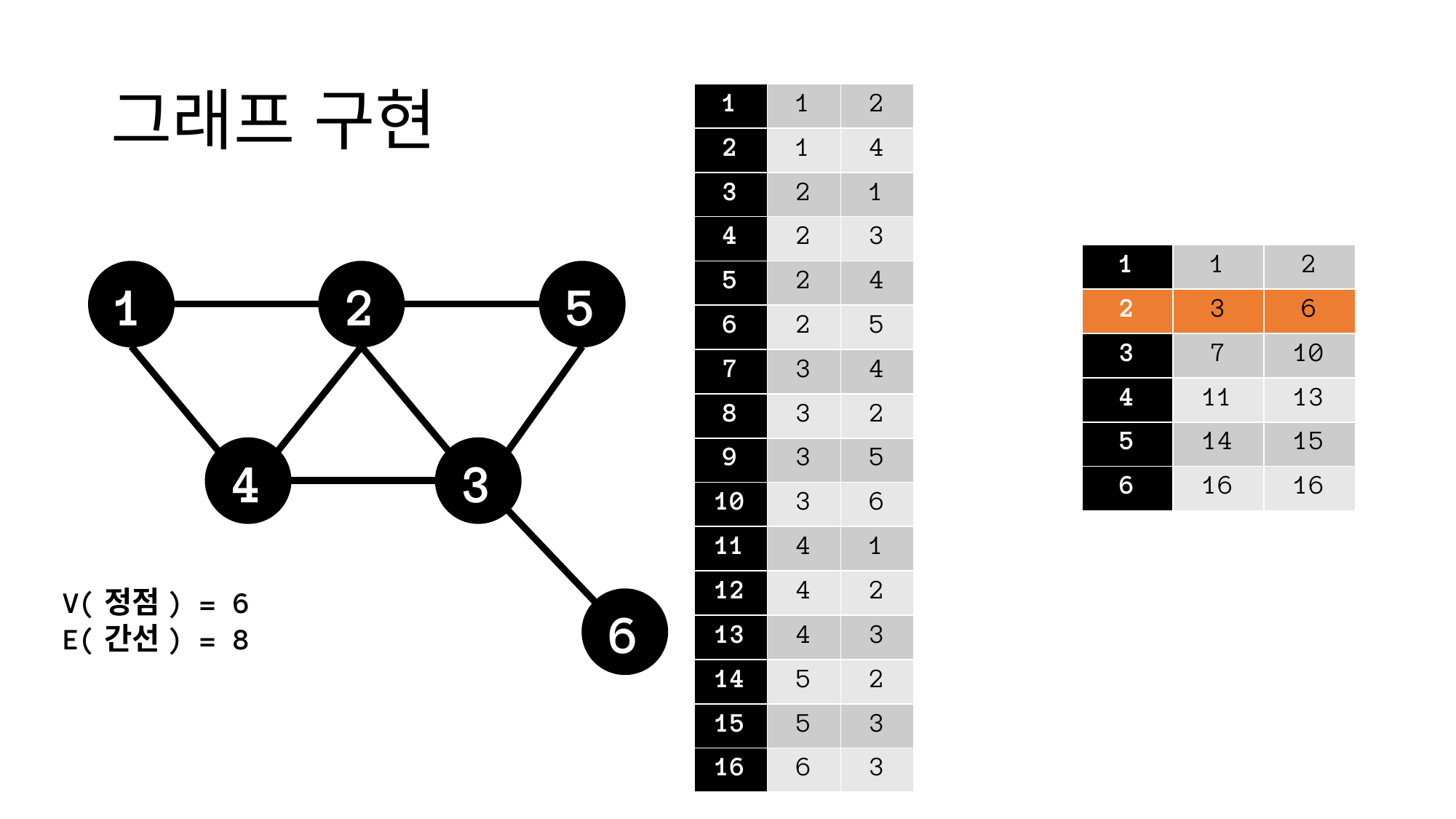

# 그래프 구현
| 1 | 1 | 2 |
| --- | --- | --- |
| 2 | 1 | 4 |
| 3 | 2 | 1 |
| 4 | 2 | 3 |
| 5 | 2 | 4 |
| 6 | 2 | 5 |
| 7 | 3 | 4 |
| 8 | 3 | 2 |
| 9 | 3 | 5 |
| 10 | 3 | 6 |
| 11 | 4 | 1 |
| 12 | 4 | 2 |
| 13 | 4 | 3 |
| 14 | 5 | 2 |
| 15 | 5 | 3 |
| 16 | 6 | 3 |
| 1 | 1 | 2 |
| --- | --- | --- |
| 2 | 3 | 6 |
| 3 | 7 | 10 |
| 4 | 11 | 13 |
| 5 | 14 | 15 |
| 6 | 16 | 16 |
1
2
5
4
3
V(정점) = 6
E(간선) = 8
6